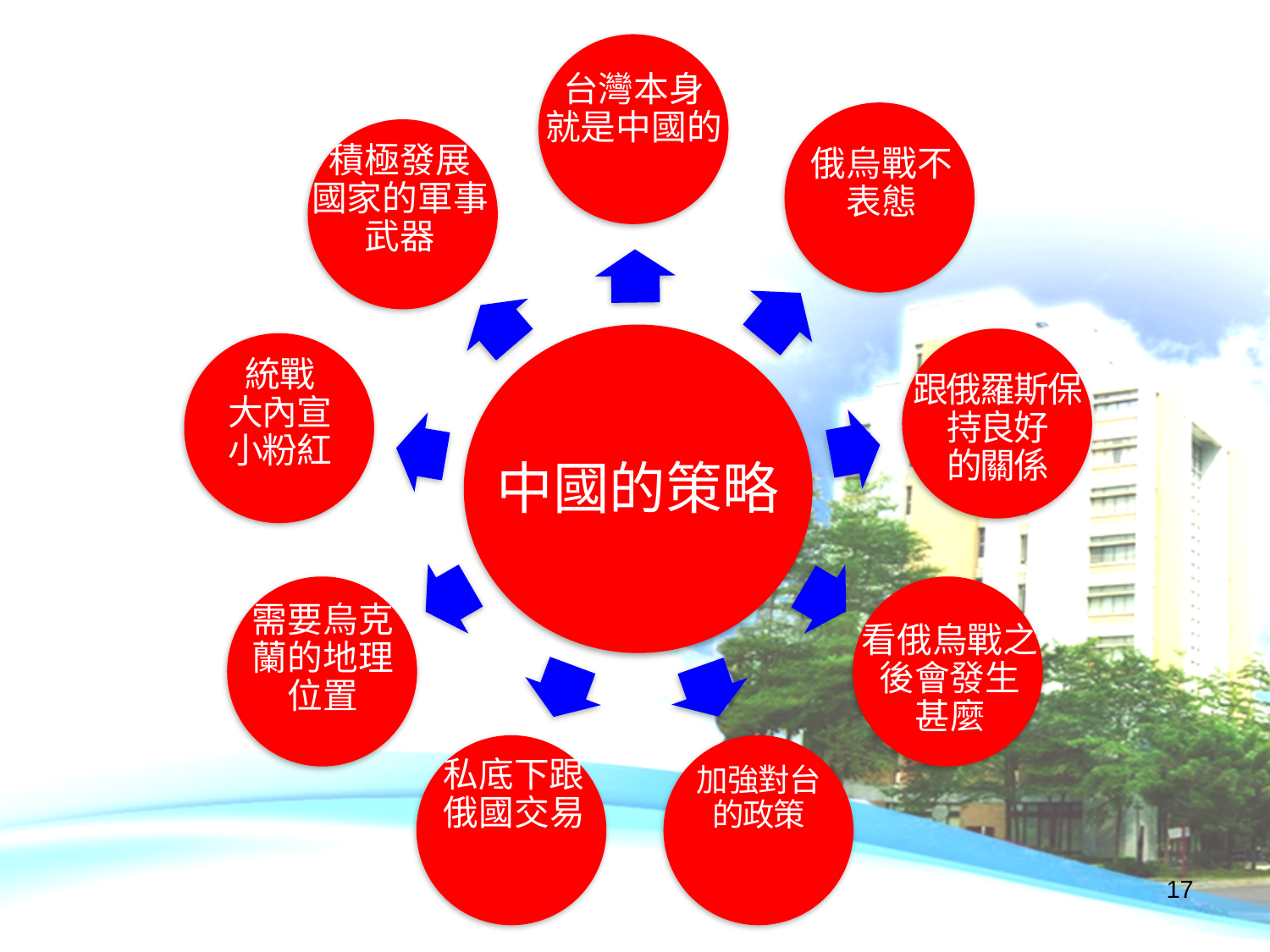

21st Century
VUCA
Era

Volatile

Uncertain

Complex

台灣本身
就是中國的
積極發展
國家的軍事
武器
俄烏戰不
表態
統戰
大內宣
小粉紅
跟俄羅斯保
持良好
的關係
中國的策略
需要烏克
蘭的地理
位置
看俄烏戰之
後會發生
甚麼
私底下跟
俄國交易
加強對台
的政策
17